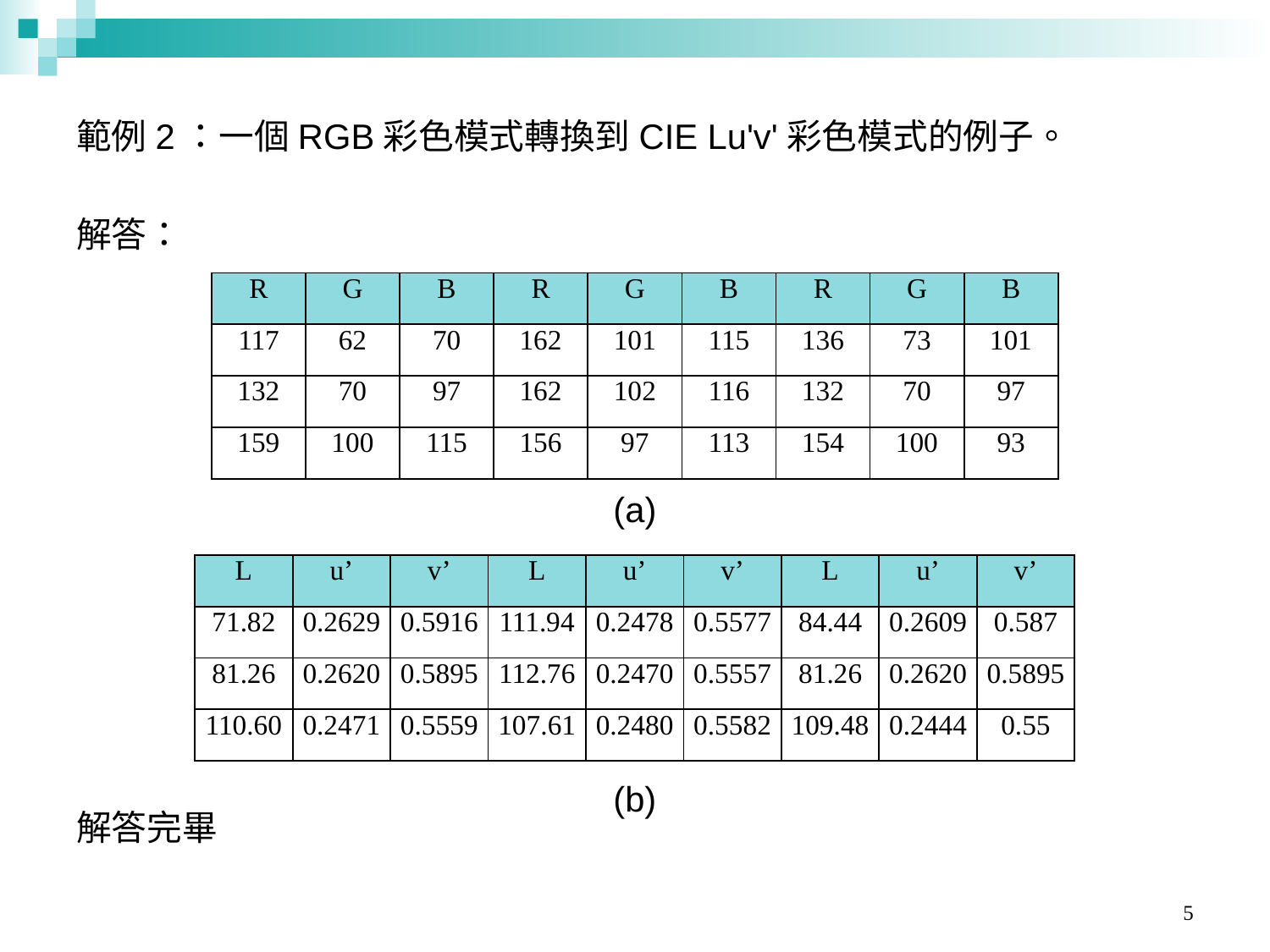

# 範例2：一個RGB彩色模式轉換到CIE Lu'v'彩色模式的例子。

解答：

解答完畢
| R | G | B | R | G | B | R | G | B |
| --- | --- | --- | --- | --- | --- | --- | --- | --- |
| 117 | 62 | 70 | 162 | 101 | 115 | 136 | 73 | 101 |
| 132 | 70 | 97 | 162 | 102 | 116 | 132 | 70 | 97 |
| 159 | 100 | 115 | 156 | 97 | 113 | 154 | 100 | 93 |
(a)
| L | u’ | v’ | L | u’ | v’ | L | u’ | v’ |
| --- | --- | --- | --- | --- | --- | --- | --- | --- |
| 71.82 | 0.2629 | 0.5916 | 111.94 | 0.2478 | 0.5577 | 84.44 | 0.2609 | 0.587 |
| 81.26 | 0.2620 | 0.5895 | 112.76 | 0.2470 | 0.5557 | 81.26 | 0.2620 | 0.5895 |
| 110.60 | 0.2471 | 0.5559 | 107.61 | 0.2480 | 0.5582 | 109.48 | 0.2444 | 0.55 |
(b)
5